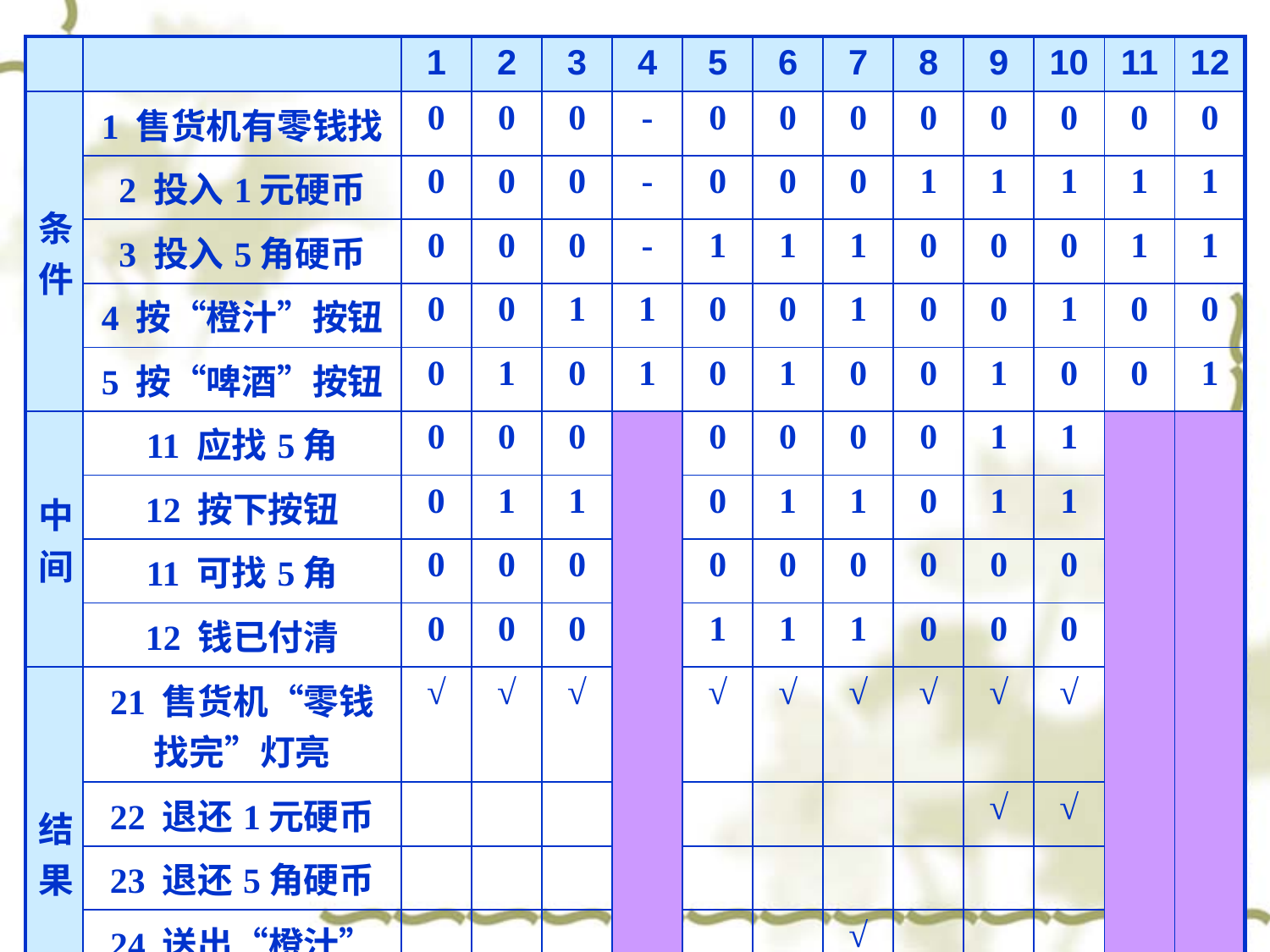

|  |  | 1 | 2 | 3 | 4 | 5 | 6 | 7 | 8 | 9 | 10 | 11 | 12 |
| --- | --- | --- | --- | --- | --- | --- | --- | --- | --- | --- | --- | --- | --- |
| 条件 | 1 售货机有零钱找 | 0 | 0 | 0 | - | 0 | 0 | 0 | 0 | 0 | 0 | 0 | 0 |
|  | 2 投入1元硬币 | 0 | 0 | 0 | - | 0 | 0 | 0 | 1 | 1 | 1 | 1 | 1 |
|  | 3 投入5角硬币 | 0 | 0 | 0 | - | 1 | 1 | 1 | 0 | 0 | 0 | 1 | 1 |
|  | 4 按“橙汁”按钮 | 0 | 0 | 1 | 1 | 0 | 0 | 1 | 0 | 0 | 1 | 0 | 0 |
|  | 5 按“啤酒”按钮 | 0 | 1 | 0 | 1 | 0 | 1 | 0 | 0 | 1 | 0 | 0 | 1 |
| 中间 | 11 应找5角 | 0 | 0 | 0 |  | 0 | 0 | 0 | 0 | 1 | 1 |  |  |
|  | 12 按下按钮 | 0 | 1 | 1 |  | 0 | 1 | 1 | 0 | 1 | 1 |  |  |
|  | 11 可找5角 | 0 | 0 | 0 |  | 0 | 0 | 0 | 0 | 0 | 0 |  |  |
|  | 12 钱已付清 | 0 | 0 | 0 |  | 1 | 1 | 1 | 0 | 0 | 0 |  |  |
| 结果 | 21 售货机“零钱找完”灯亮 | √ | √ | √ |  | √ | √ | √ | √ | √ | √ |  |  |
|  | 22 退还1元硬币 |  |  |  |  |  |  |  |  | √ | √ |  |  |
|  | 23 退还5角硬币 |  |  |  |  |  |  |  |  |  |  |  |  |
|  | 24 送出“橙汁” |  |  |  |  |  |  | √ |  |  |  |  |  |
|  | 25 送出“啤酒” |  |  |  |  |  | √ |  |  |  |  |  |  |